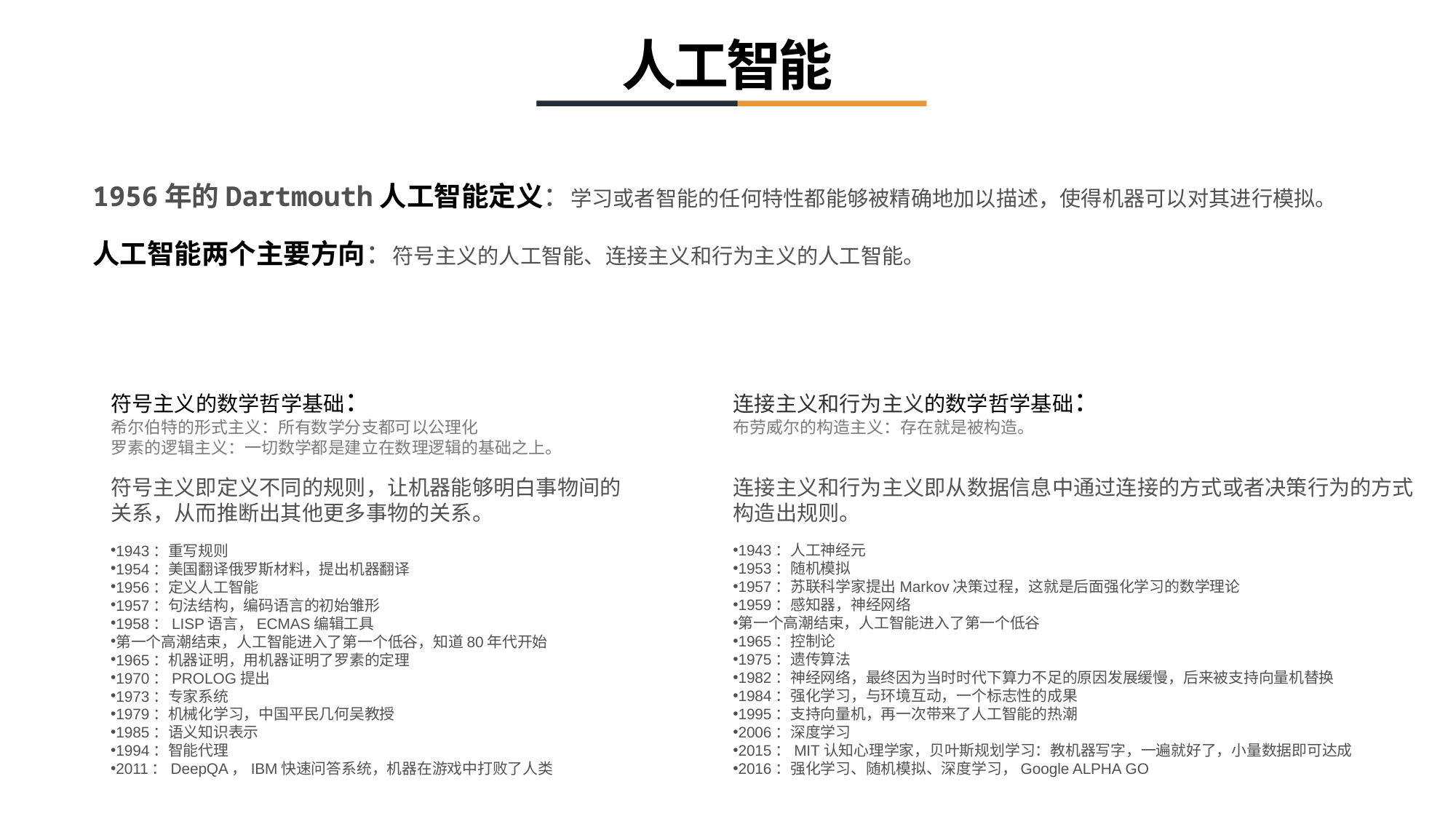

人工智能

1956年的Dartmouth人工智能定义：学习或者智能的任何特性都能够被精确地加以描述，使得机器可以对其进行模拟。
人工智能两个主要方向：符号主义的人工智能、连接主义和行为主义的人工智能。
符号主义的数学哲学基础：
希尔伯特的形式主义：所有数学分支都可以公理化
罗素的逻辑主义：一切数学都是建立在数理逻辑的基础之上。
连接主义和行为主义的数学哲学基础：
布劳威尔的构造主义：存在就是被构造。
符号主义即定义不同的规则，让机器能够明白事物间的关系，从而推断出其他更多事物的关系。
连接主义和行为主义即从数据信息中通过连接的方式或者决策行为的方式构造出规则。
1943：人工神经元
1953：随机模拟
1957：苏联科学家提出Markov决策过程，这就是后面强化学习的数学理论
1959：感知器，神经网络
第一个高潮结束，人工智能进入了第一个低谷
1965：控制论
1975：遗传算法
1982：神经网络，最终因为当时时代下算力不足的原因发展缓慢，后来被支持向量机替换
1984：强化学习，与环境互动，一个标志性的成果
1995：支持向量机，再一次带来了人工智能的热潮
2006：深度学习
2015：MIT认知心理学家，贝叶斯规划学习：教机器写字，一遍就好了，小量数据即可达成
2016：强化学习、随机模拟、深度学习，Google ALPHA GO
1943：重写规则
1954：美国翻译俄罗斯材料，提出机器翻译
1956：定义人工智能
1957：句法结构，编码语言的初始雏形
1958：LISP语言，ECMAS编辑工具
第一个高潮结束，人工智能进入了第一个低谷，知道80年代开始
1965：机器证明，用机器证明了罗素的定理
1970：PROLOG提出
1973：专家系统
1979：机械化学习，中国平民几何吴教授
1985：语义知识表示
1994：智能代理
2011：DeepQA，IBM快速问答系统，机器在游戏中打败了人类